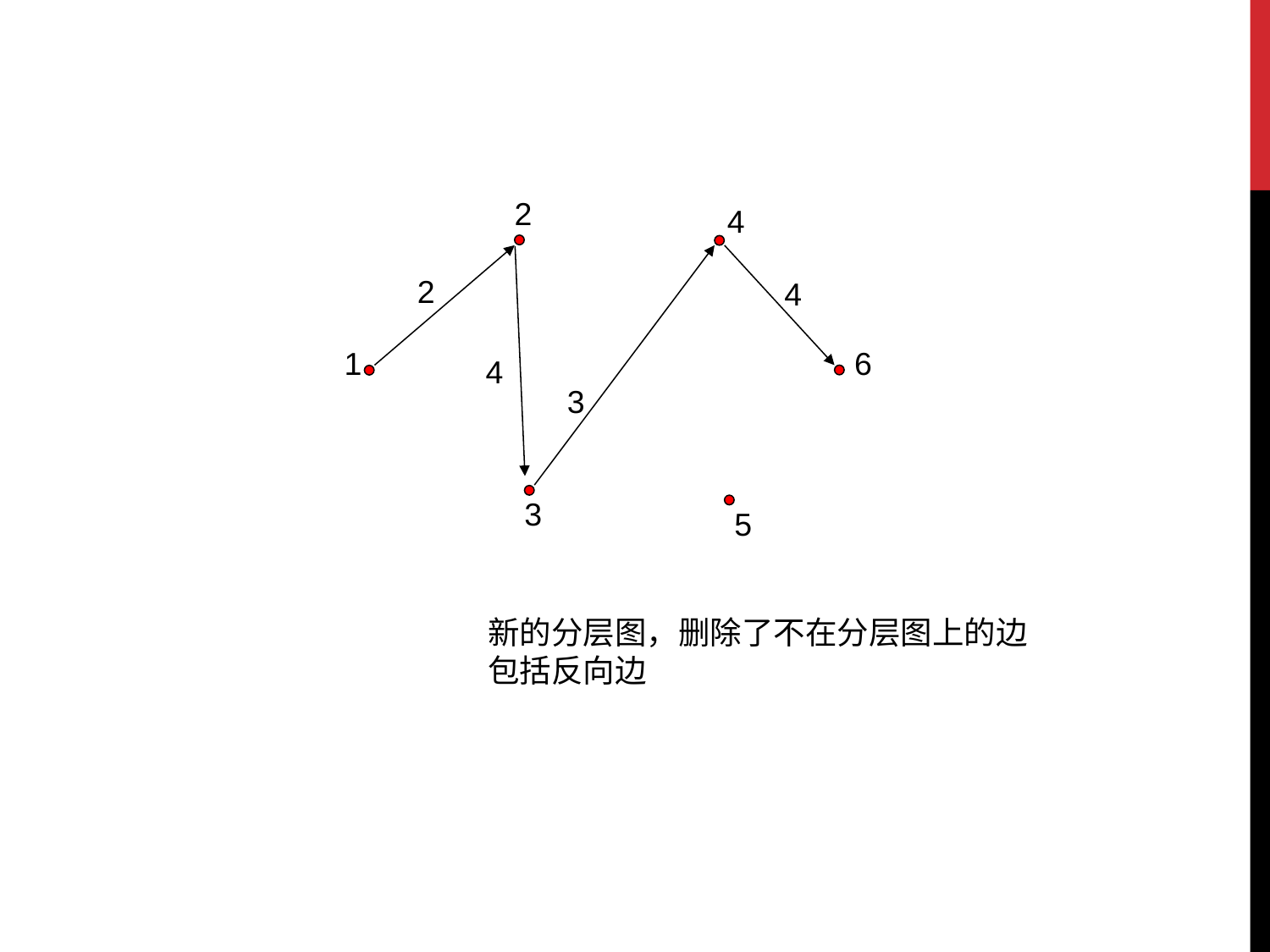

2
4

2
4
1
6
4

3

3

5
新的分层图，删除了不在分层图上的边
包括反向边